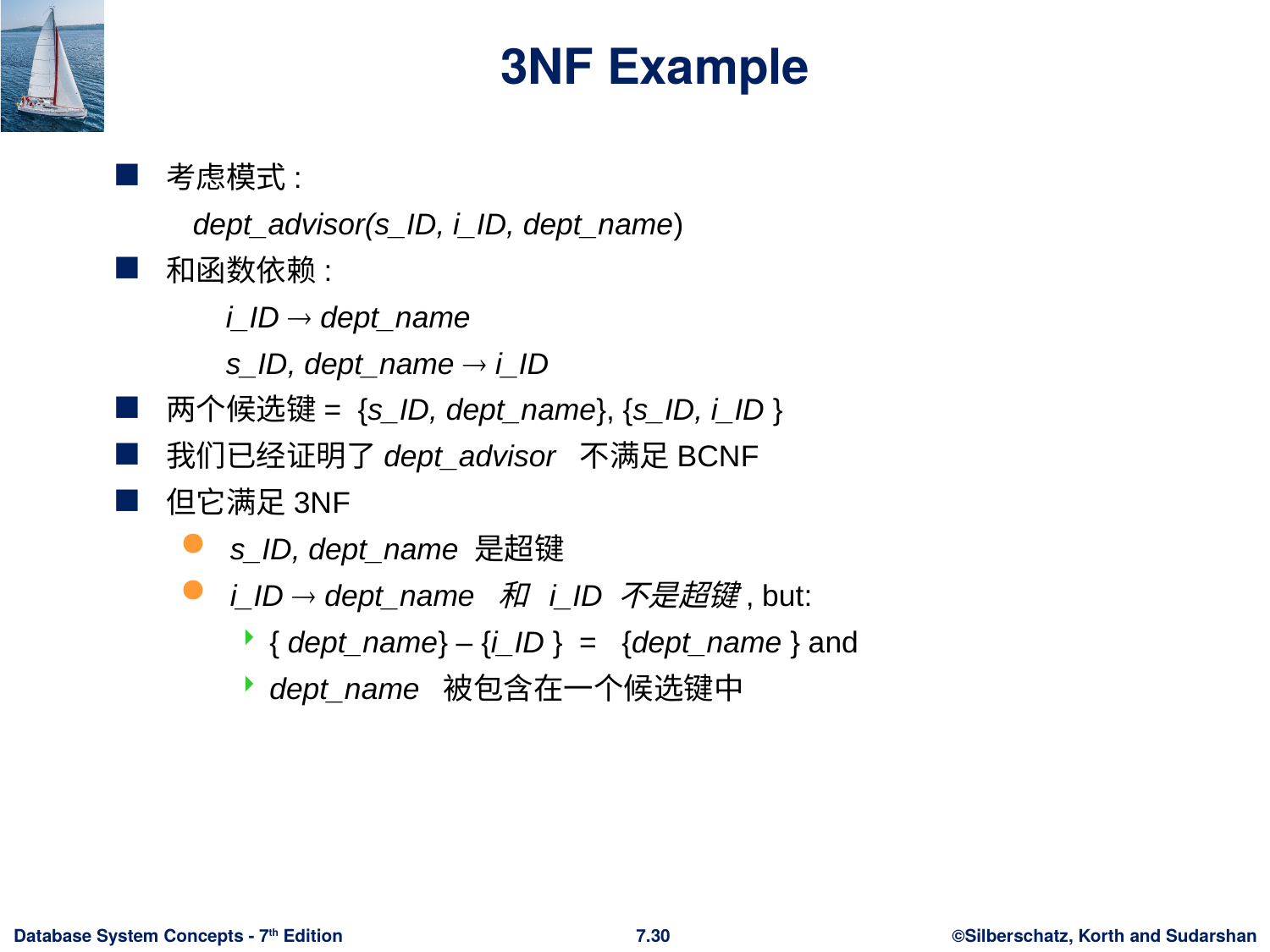

# 3NF Example
考虑模式:
         dept_advisor(s_ID, i_ID, dept_name)
和函数依赖:
             i_ID → dept_name
             s_ID, dept_name → i_ID
两个候选键=  {s_ID, dept_name}, {s_ID, i_ID }
我们已经证明了dept_advisor  不满足BCNF
但它满足3NF
 s_ID, dept_name 是超键
 i_ID → dept_name  和  i_ID 不是超键, but:
{ dept_name} – {i_ID }  =   {dept_name } and
dept_name  被包含在一个候选键中